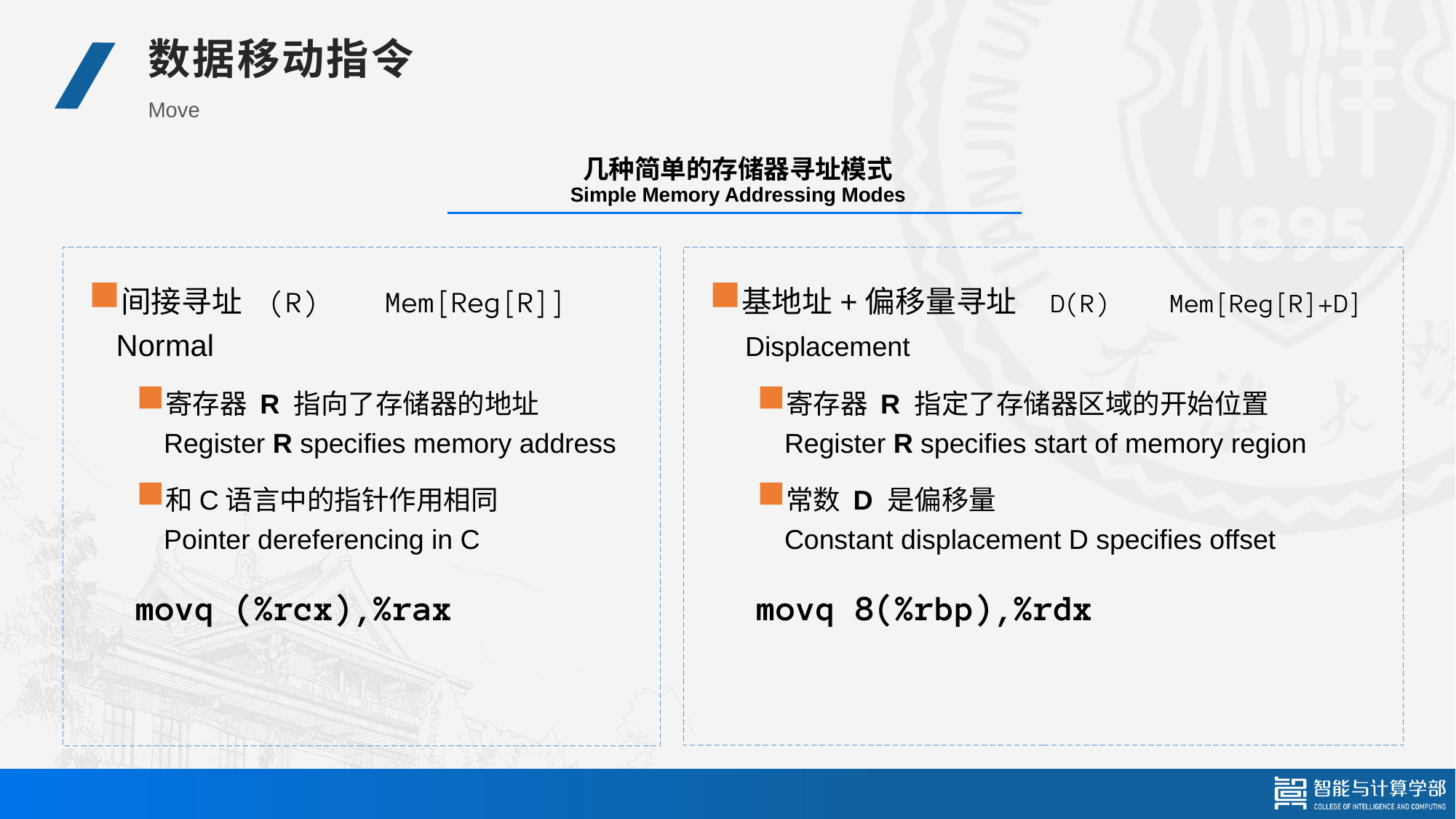

数据移动指令
Move
# 几种简单的存储器寻址模式 Simple Memory Addressing Modes
间接寻址   (R)    Mem[Reg[R]]
Normal
寄存器 R 指向了存储器的地址
Register R specifies memory address
和C语言中的指针作用相同
Pointer dereferencing in C
movq (%rcx),%rax
基地址+偏移量寻址    D(R)    Mem[Reg[R]+D]
 Displacement
寄存器 R 指定了存储器区域的开始位置
Register R specifies start of memory region
常数 D 是偏移量
Constant displacement D specifies offset
movq 8(%rbp),%rdx